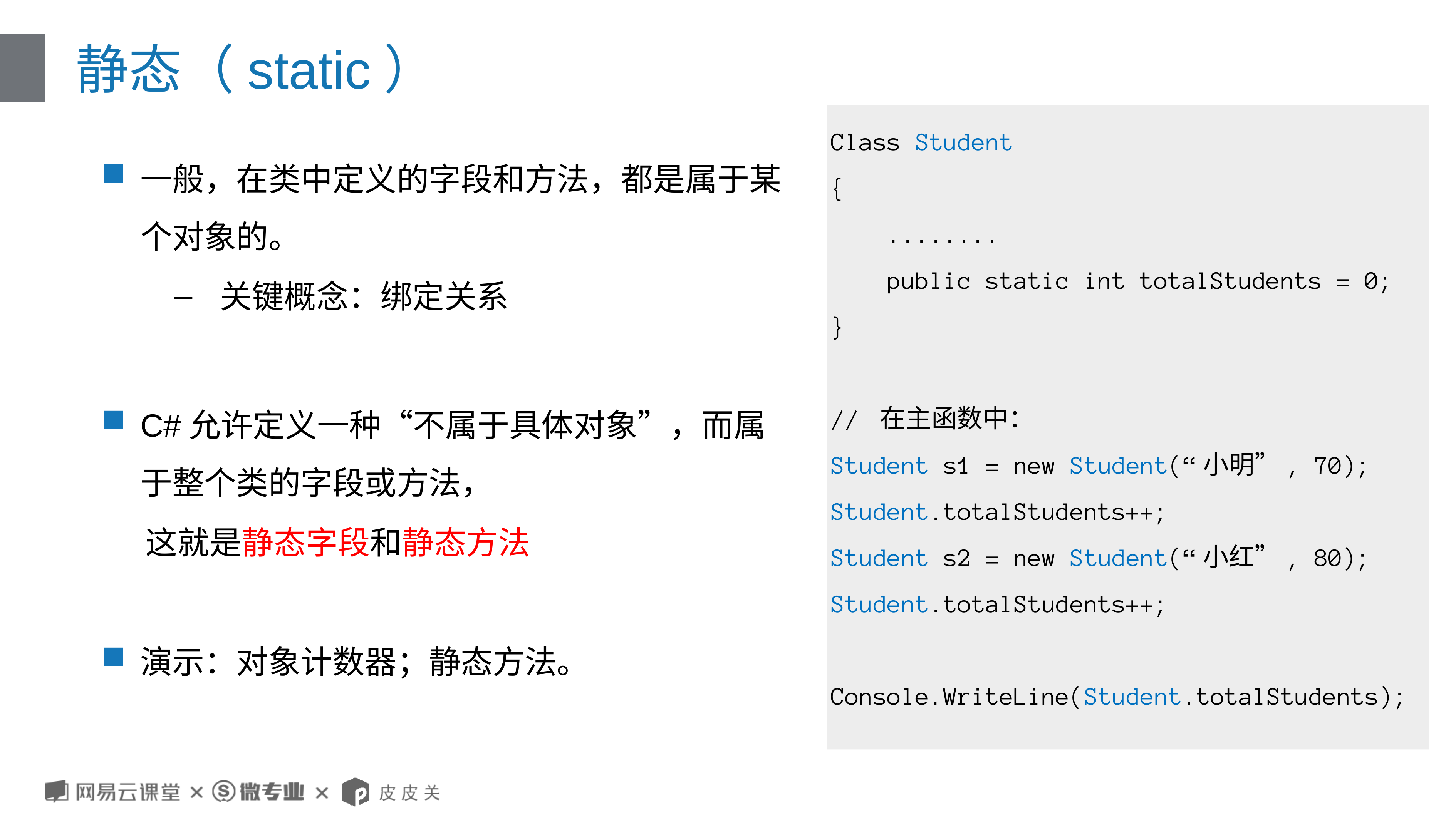

# 静态（static）
Class Student
{
    ........
    public static int totalStudents = 0;
}

// 在主函数中：
Student s1 = new Student(“小明”, 70);
Student.totalStudents++;
Student s2 = new Student(“小红”, 80);
Student.totalStudents++;

Console.WriteLine(Student.totalStudents);
一般，在类中定义的字段和方法，都是属于某个对象的。
关键概念：绑定关系

C#允许定义一种“不属于具体对象”，而属于整个类的字段或方法，
     这就是静态字段和静态方法

演示：对象计数器；静态方法。